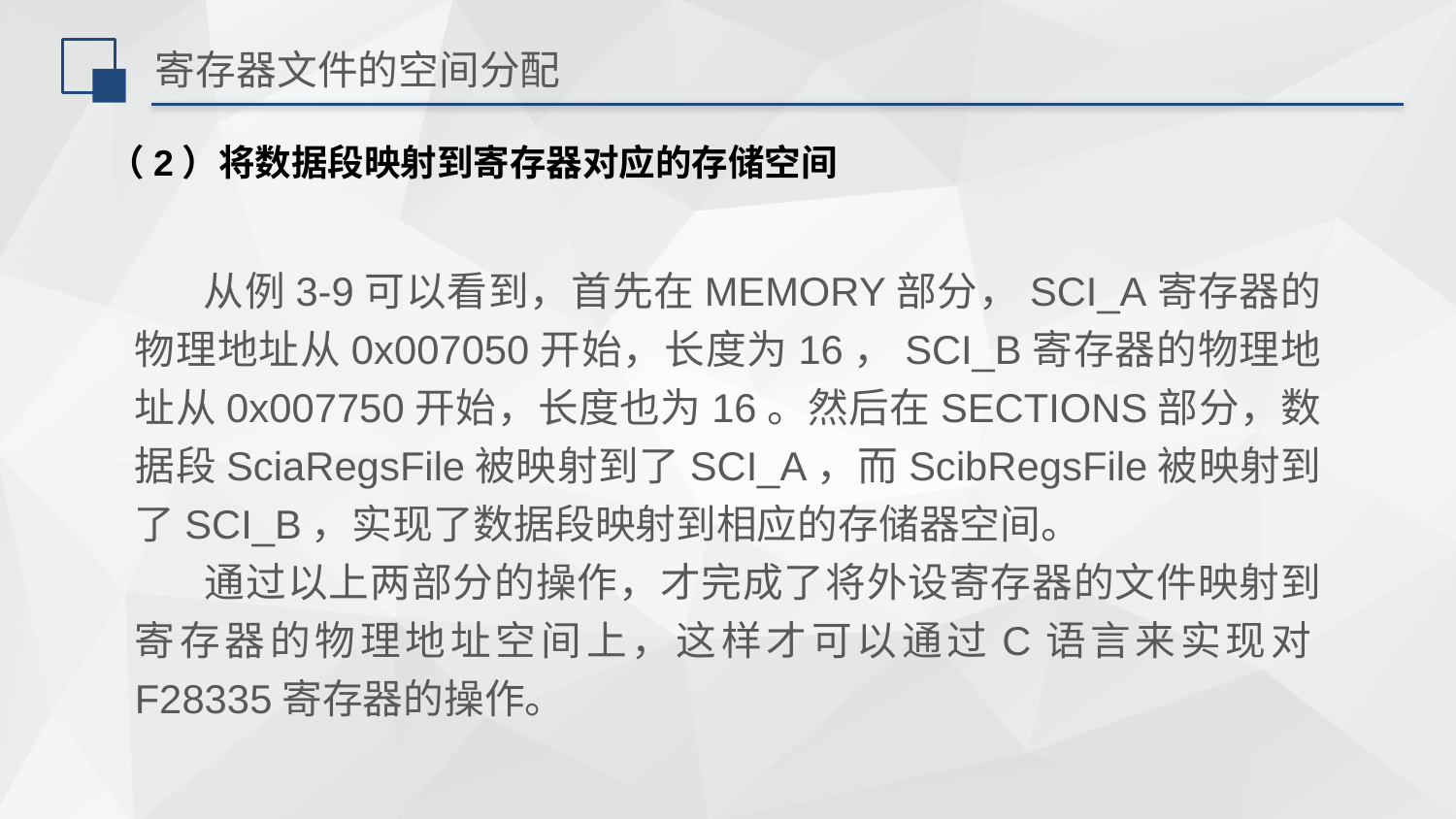

# 寄存器文件的空间分配
（2）将数据段映射到寄存器对应的存储空间
      从例3-9可以看到，首先在MEMORY部分，SCI_A寄存器的物理地址从0x007050开始，长度为16，SCI_B寄存器的物理地址从0x007750开始，长度也为16。然后在SECTIONS部分，数据段SciaRegsFile被映射到了SCI_A，而ScibRegsFile被映射到了SCI_B，实现了数据段映射到相应的存储器空间。
      通过以上两部分的操作，才完成了将外设寄存器的文件映射到寄存器的物理地址空间上，这样才可以通过C语言来实现对F28335寄存器的操作。